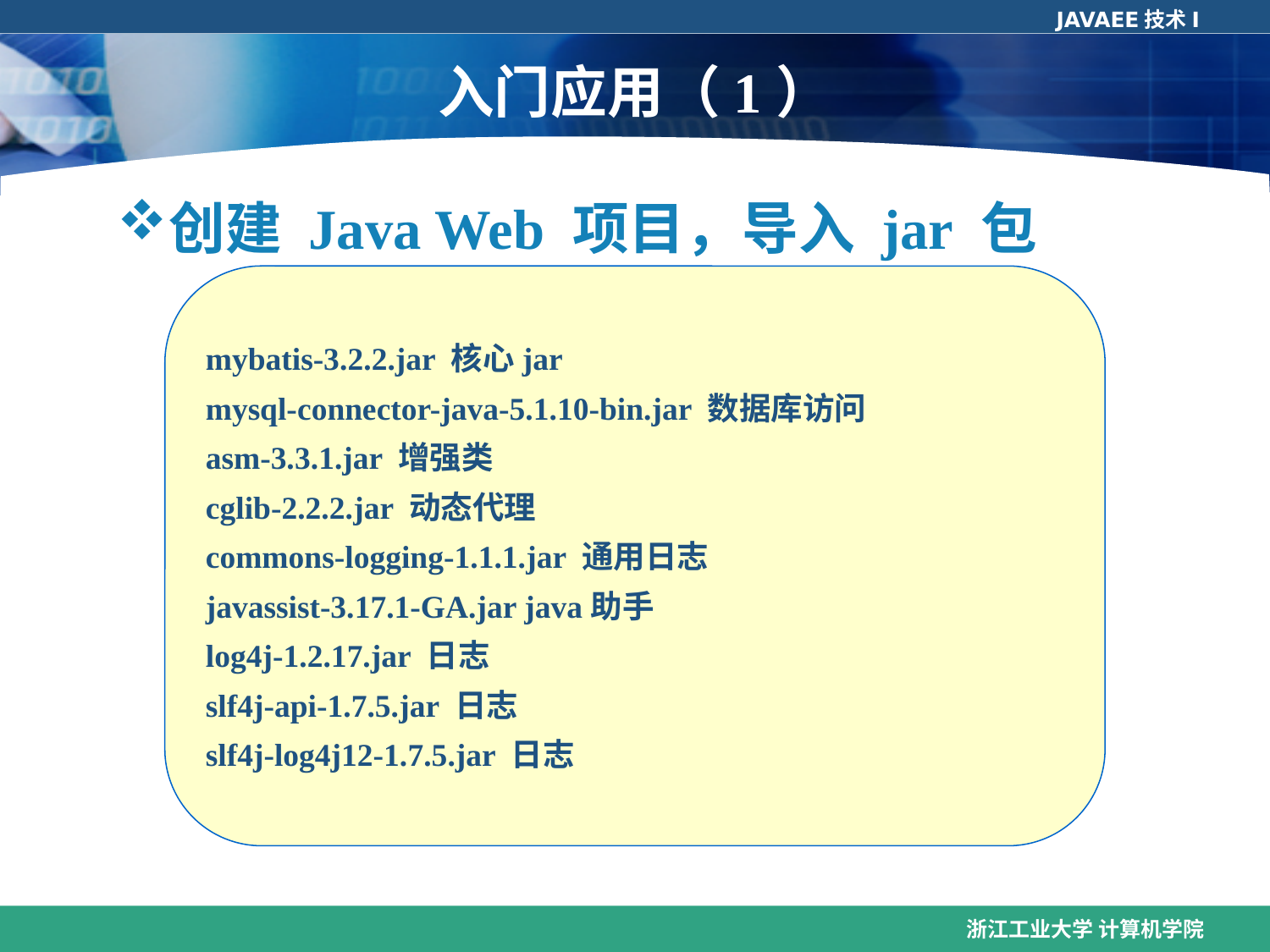

# 入门应用（1）
创建 Java Web 项目，导入 jar 包

mybatis-3.2.2.jar 核心jar
mysql-connector-java-5.1.10-bin.jar 数据库访问
asm-3.3.1.jar 增强类
cglib-2.2.2.jar 动态代理
commons-logging-1.1.1.jar 通用日志
javassist-3.17.1-GA.jar java助手
log4j-1.2.17.jar 日志
slf4j-api-1.7.5.jar 日志
slf4j-log4j12-1.7.5.jar 日志